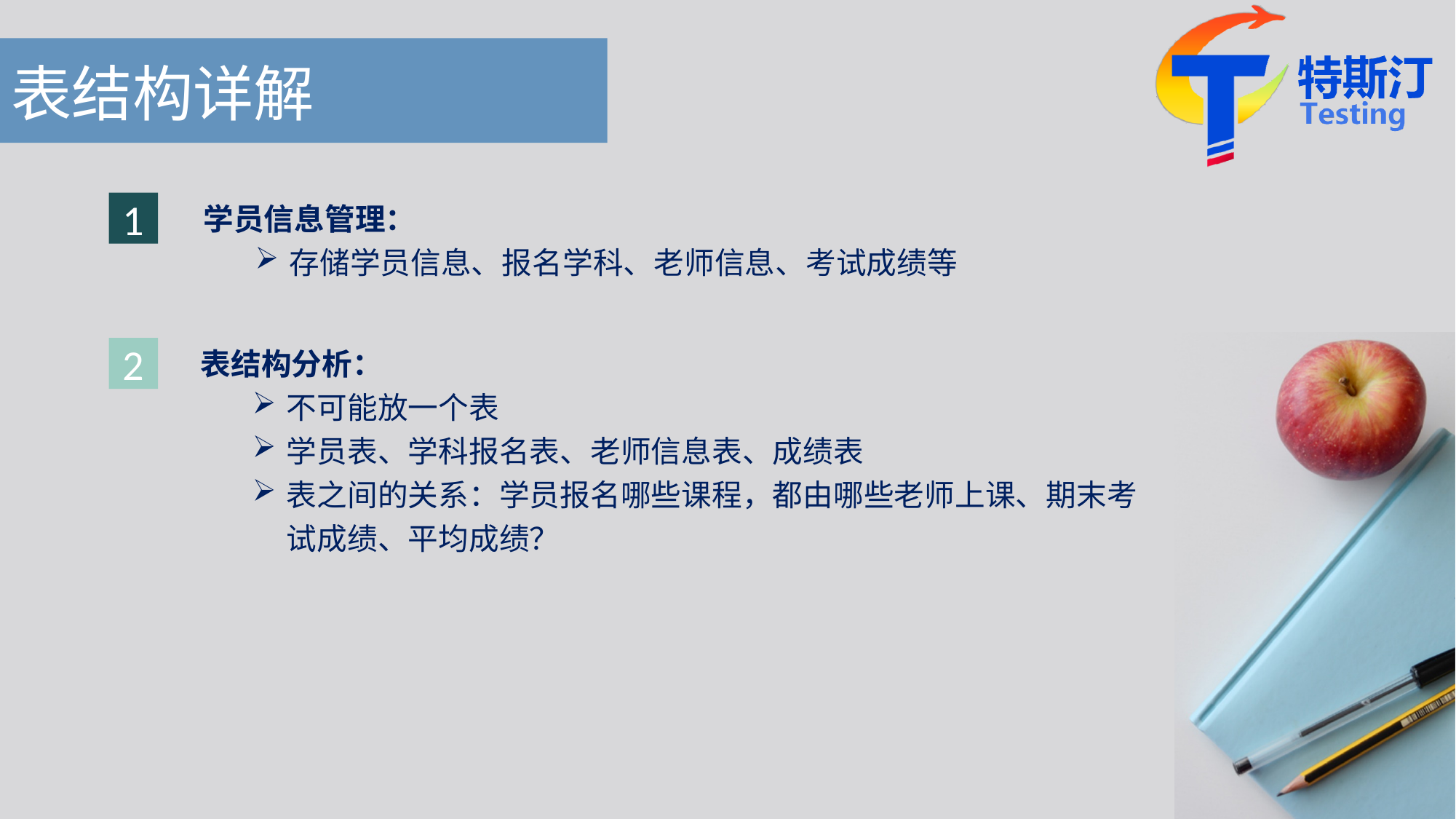

# 表结构详解
1
学员信息管理：
存储学员信息、报名学科、老师信息、考试成绩等
表结构分析：
不可能放一个表
学员表、学科报名表、老师信息表、成绩表
表之间的关系：学员报名哪些课程，都由哪些老师上课、期末考试成绩、平均成绩？
2